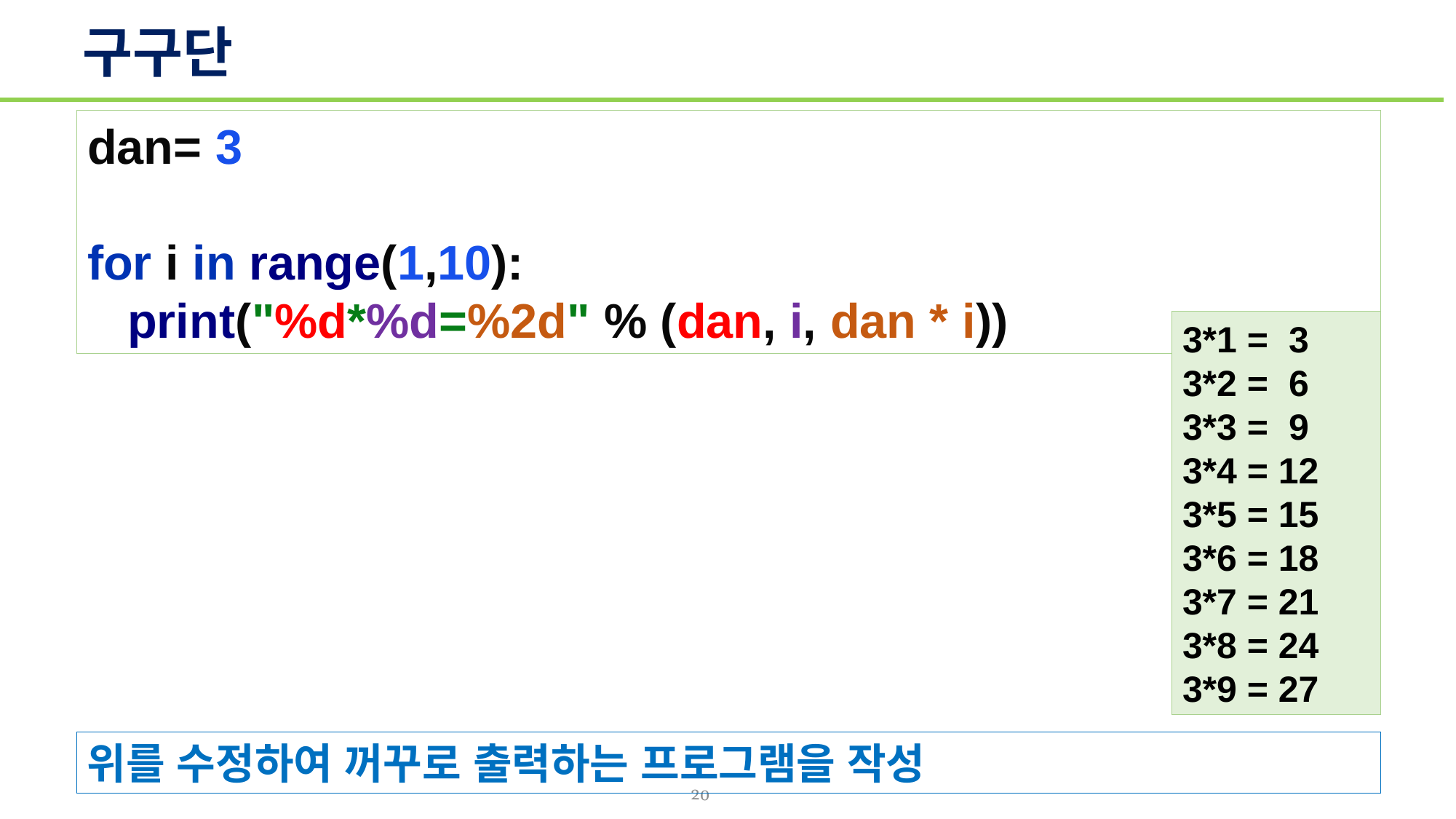

# 구구단
dan= 3
for i in range(1,10):
   print("%d*%d=%2d" % (dan, i, dan * i))
3*1 =  3
3*2 =  6
3*3 =  9
3*4 = 12
3*5 = 15
3*6 = 18
3*7 = 21
3*8 = 24
3*9 = 27
위를 수정하여 꺼꾸로 출력하는 프로그램을 작성
20